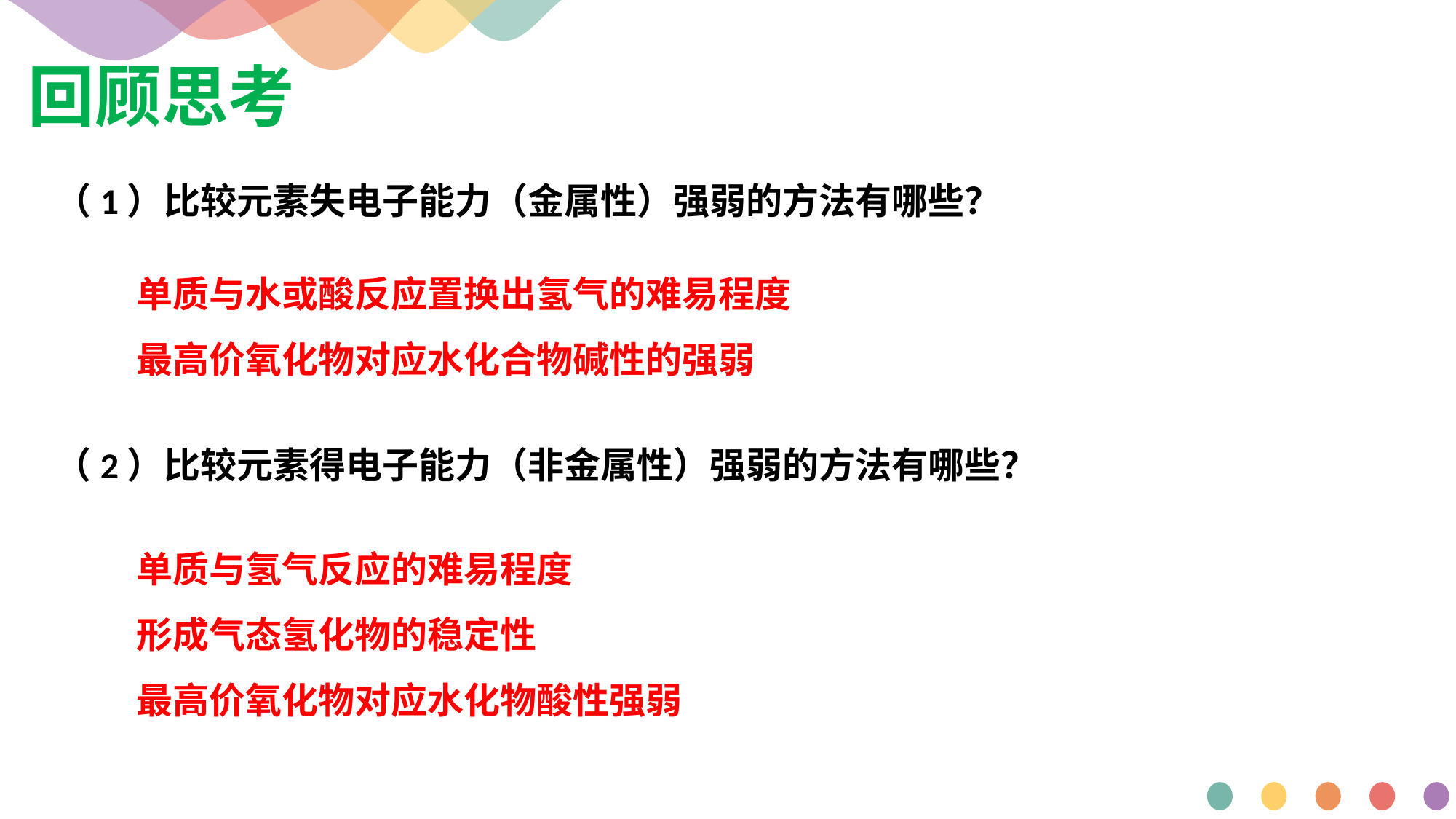

回顾思考
（1）比较元素失电子能力（金属性）强弱的方法有哪些？
单质与水或酸反应置换出氢气的难易程度
最高价氧化物对应水化合物碱性的强弱
（2）比较元素得电子能力（非金属性）强弱的方法有哪些？
单质与氢气反应的难易程度
形成气态氢化物的稳定性
最高价氧化物对应水化物酸性强弱